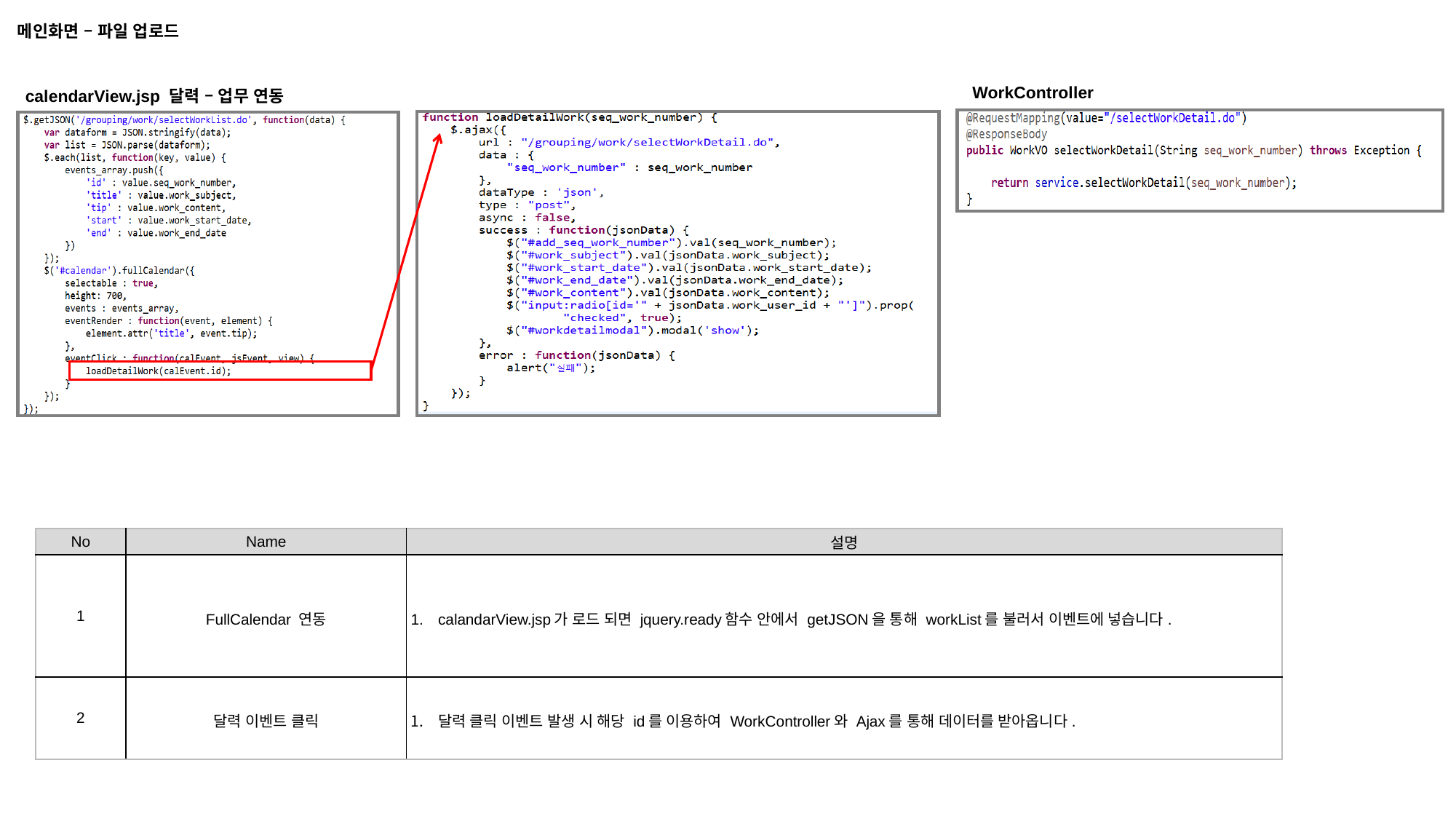

메인화면 – 파일 업로드
WorkController
calendarView.jsp 달력 – 업무 연동

| No | Name | 설명 |
| --- | --- | --- |
| 1 | FullCalendar 연동 | calandarView.jsp가 로드 되면 jquery.ready함수 안에서 getJSON을 통해 workList를 불러서 이벤트에 넣습니다. |
| 2 | 달력 이벤트 클릭 | 달력 클릭 이벤트 발생 시 해당 id를 이용하여 WorkController와 Ajax를 통해 데이터를 받아옵니다. |